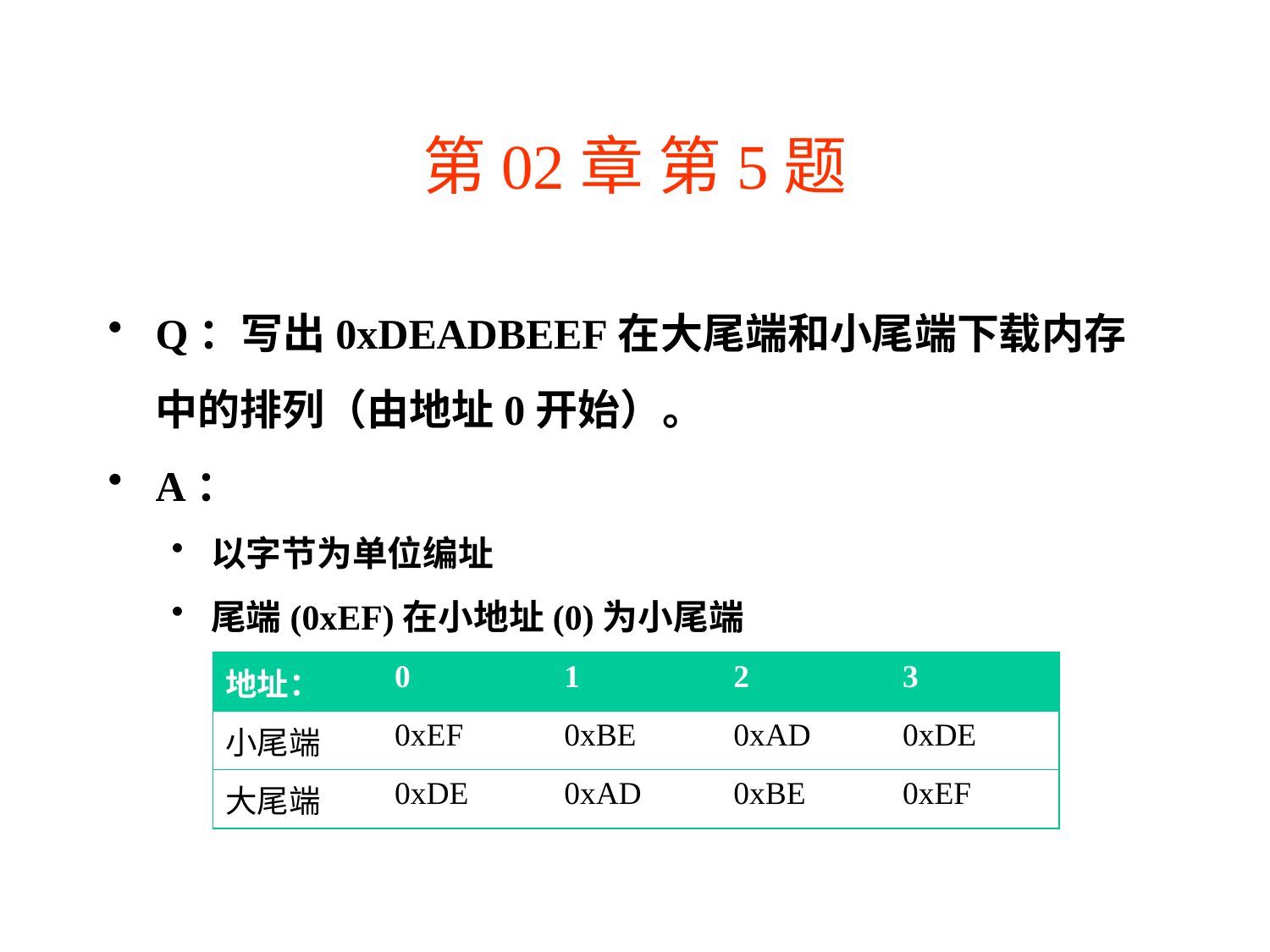

# 第02章 第5题
Q：写出0xDEADBEEF在大尾端和小尾端下载内存中的排列（由地址0开始）。
A：
以字节为单位编址
尾端(0xEF)在小地址(0)为小尾端
| 地址： | 0 | 1 | 2 | 3 |
| --- | --- | --- | --- | --- |
| 小尾端 | 0xEF | 0xBE | 0xAD | 0xDE |
| 大尾端 | 0xDE | 0xAD | 0xBE | 0xEF |